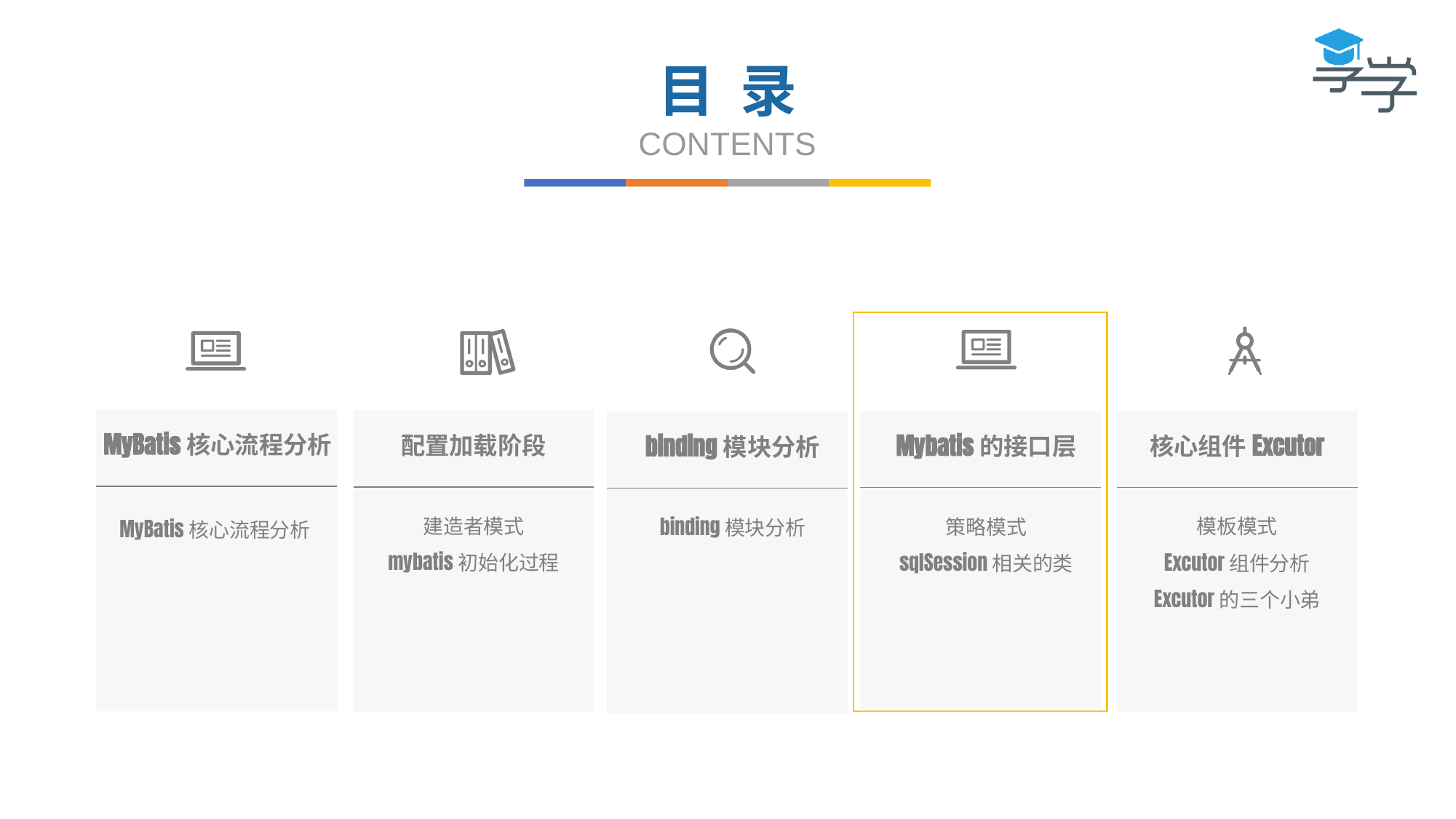

目  录
CONTENTS

MyBatis核心流程分析
配置加载阶段
核心组件Excutor
Mybatis的接口层
binding模块分析
建造者模式
mybatis初始化过程
模板模式
Excutor组件分析
Excutor的三个小弟
策略模式
sqlSession相关的类
binding模块分析
MyBatis核心流程分析